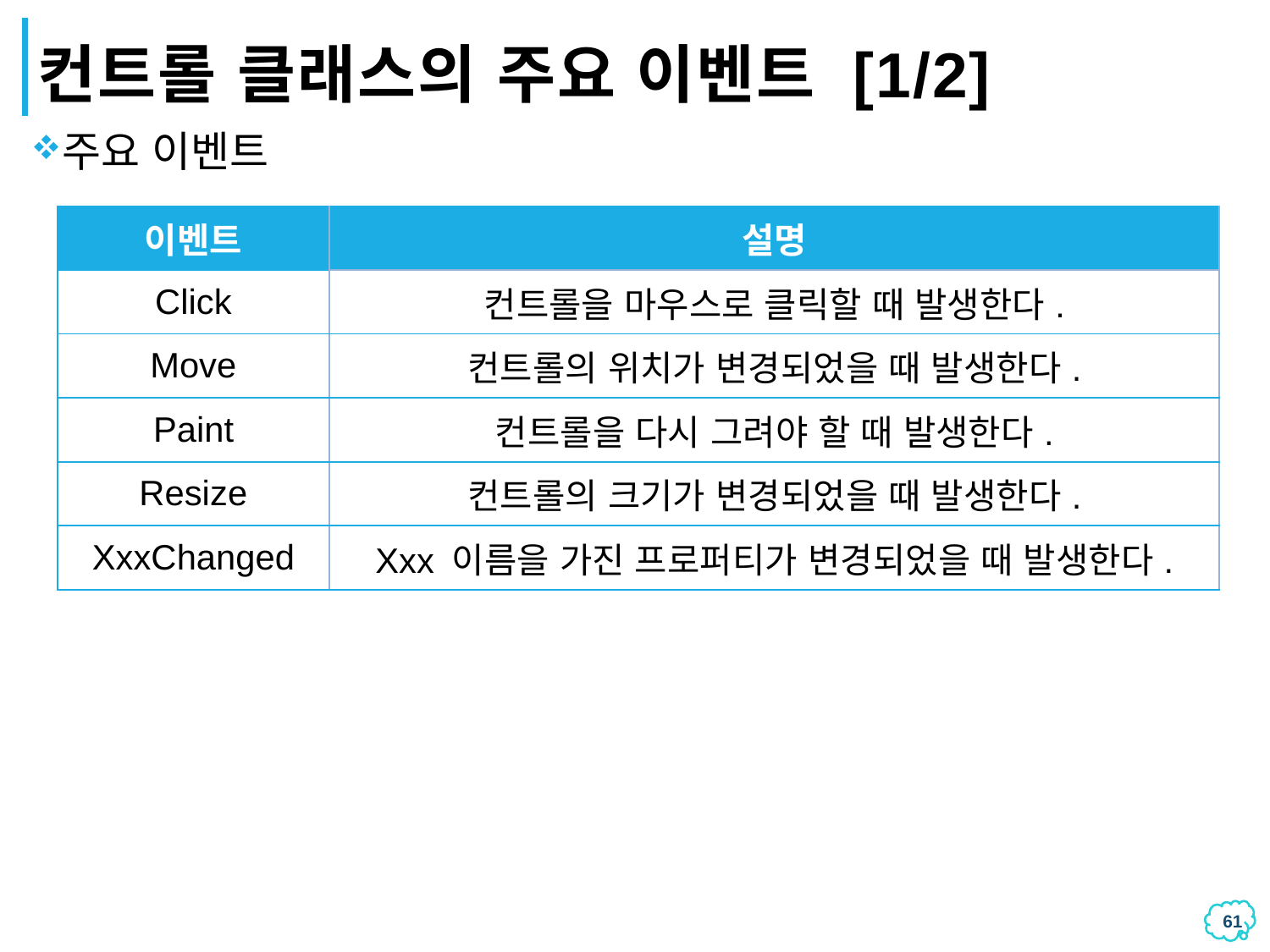

# 컨트롤 클래스의 주요 이벤트 [1/2]
주요 이벤트
| 이벤트 | 설명 |
| --- | --- |
| Click | 컨트롤을 마우스로 클릭할 때 발생한다. |
| Move | 컨트롤의 위치가 변경되었을 때 발생한다. |
| Paint | 컨트롤을 다시 그려야 할 때 발생한다. |
| Resize | 컨트롤의 크기가 변경되었을 때 발생한다. |
| XxxChanged | Xxx 이름을 가진 프로퍼티가 변경되었을 때 발생한다. |
61